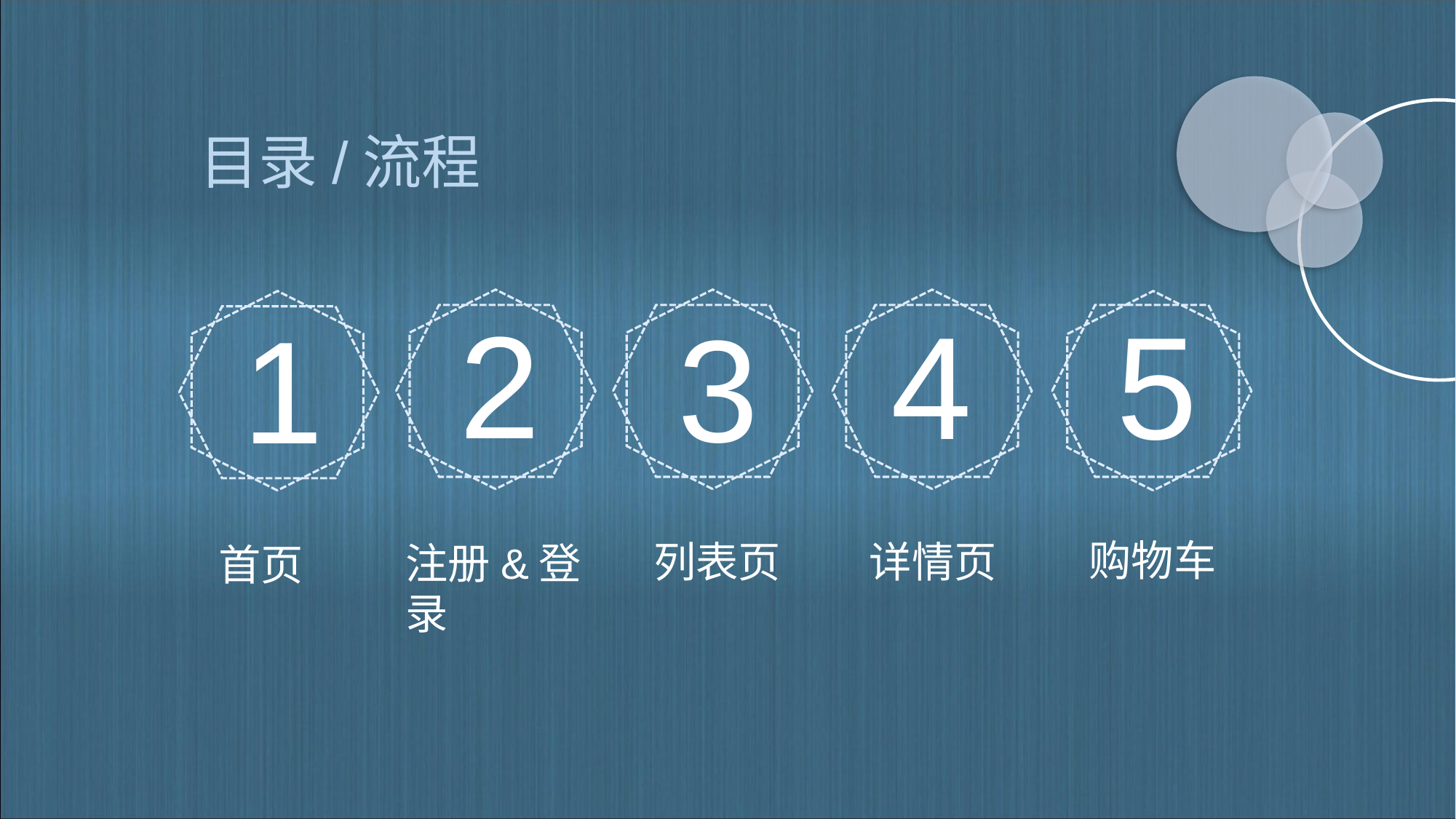

目录/流程

2
4
5
3
1

购物车
列表页
详情页
注册&登录
  首页